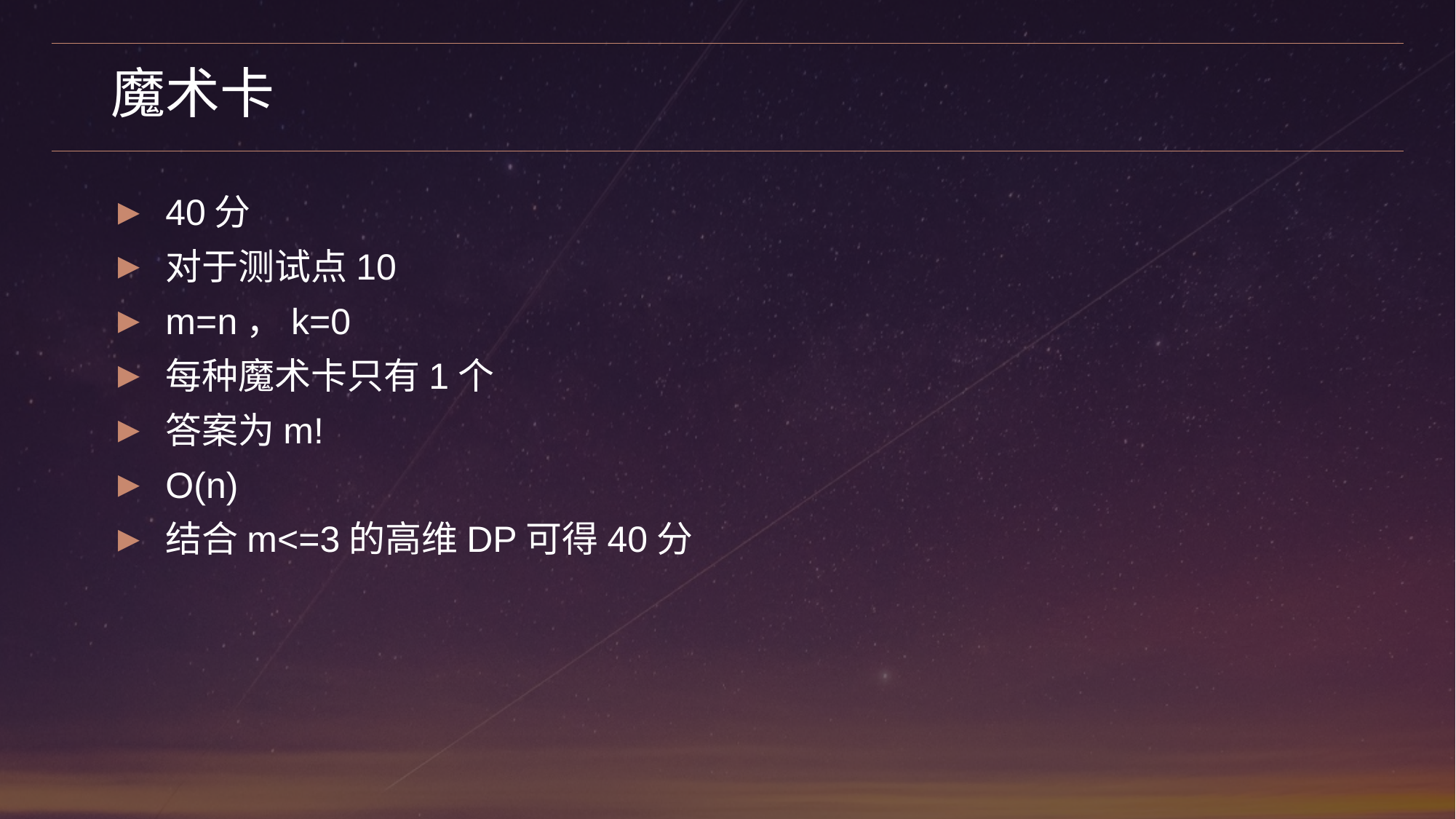

# 魔术卡
40分
对于测试点10
m=n，k=0
每种魔术卡只有1个
答案为m!
O(n)
结合m<=3的高维DP可得40分